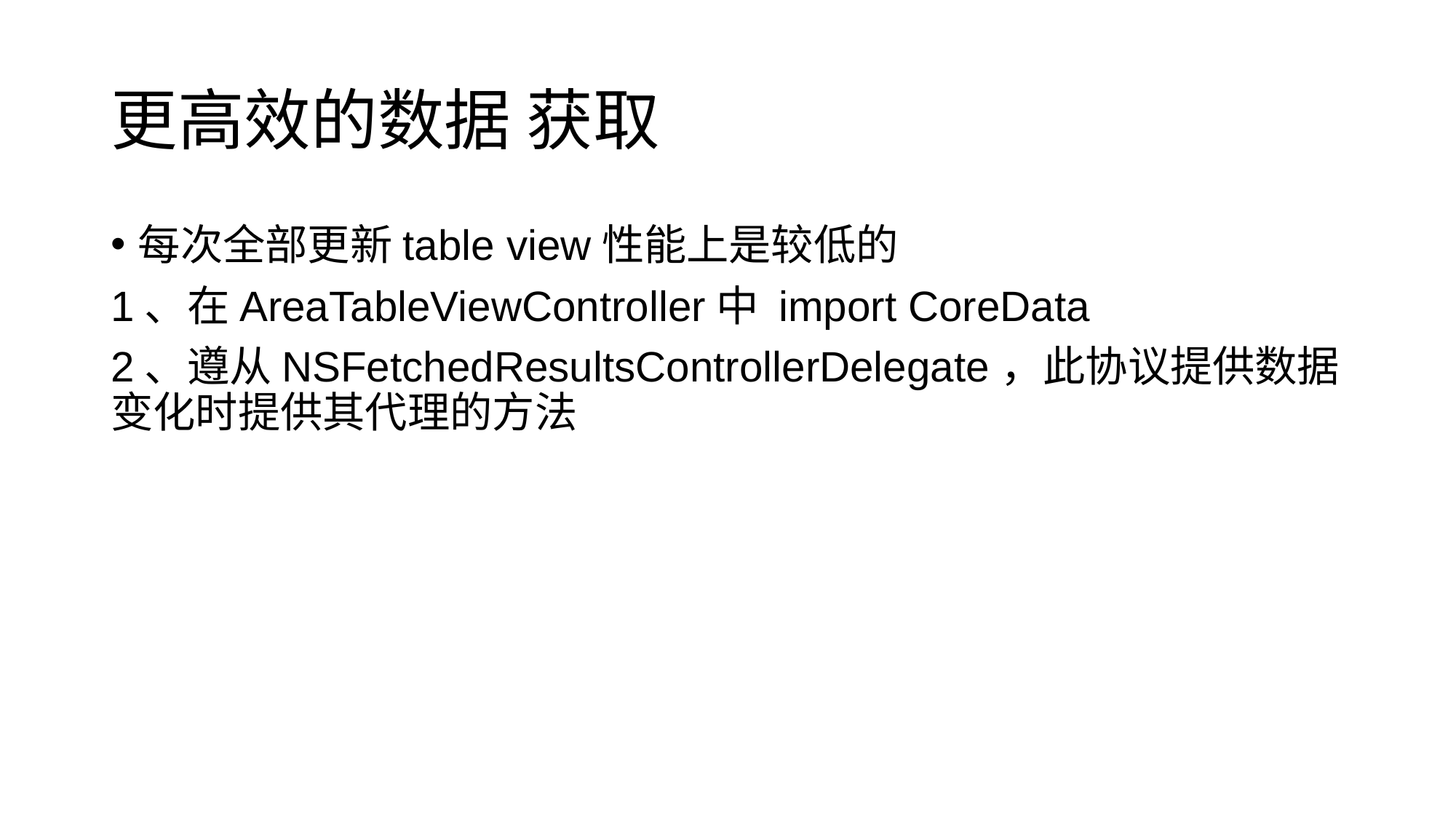

# 更高效的数据 获取
每次全部更新table view性能上是较低的
1、在AreaTableViewController中 import CoreData
2、遵从NSFetchedResultsControllerDelegate，此协议提供数据变化时提供其代理的方法